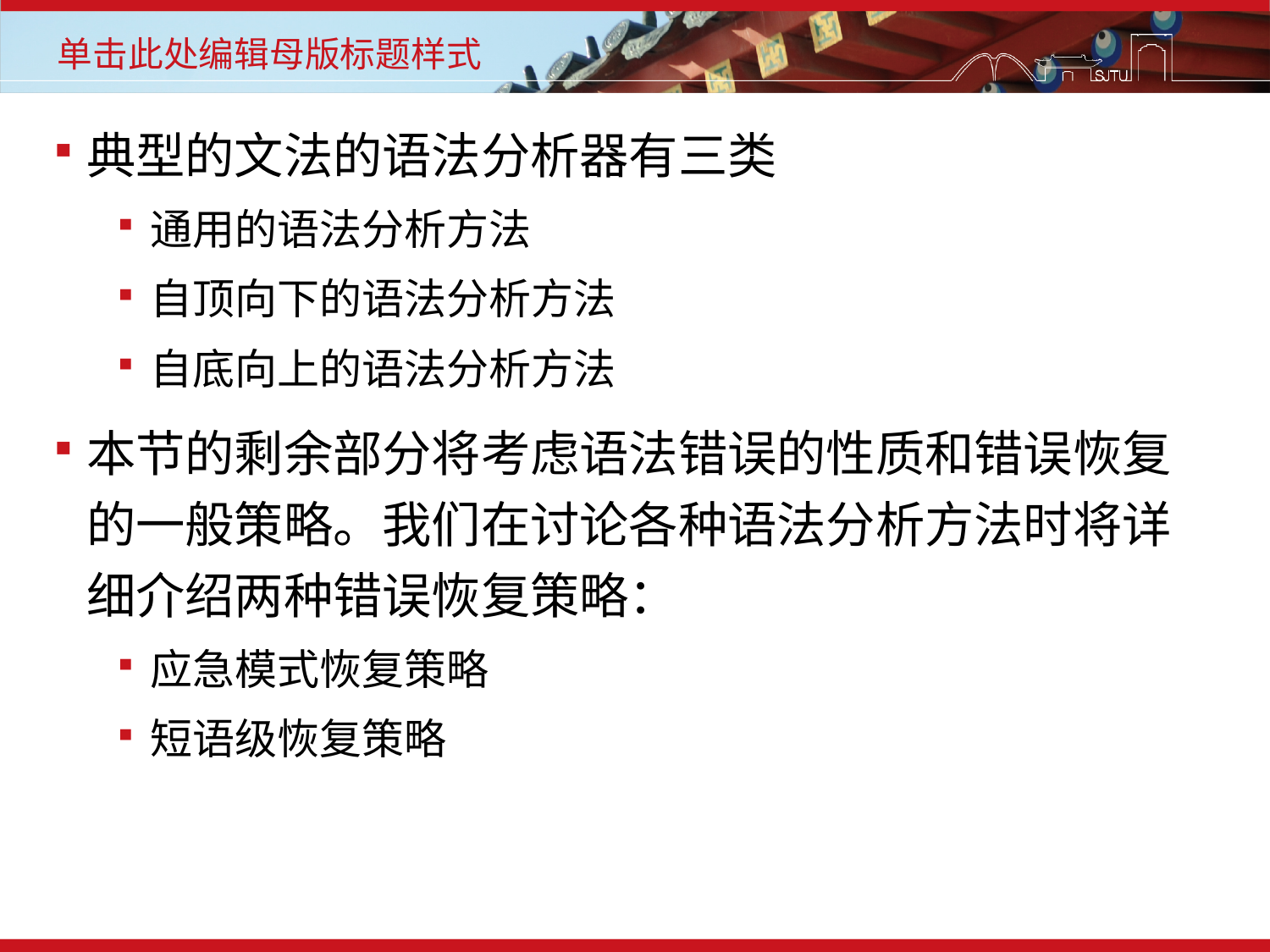

典型的文法的语法分析器有三类
通用的语法分析方法
自顶向下的语法分析方法
自底向上的语法分析方法
本节的剩余部分将考虑语法错误的性质和错误恢复的一般策略。我们在讨论各种语法分析方法时将详细介绍两种错误恢复策略：
应急模式恢复策略
短语级恢复策略